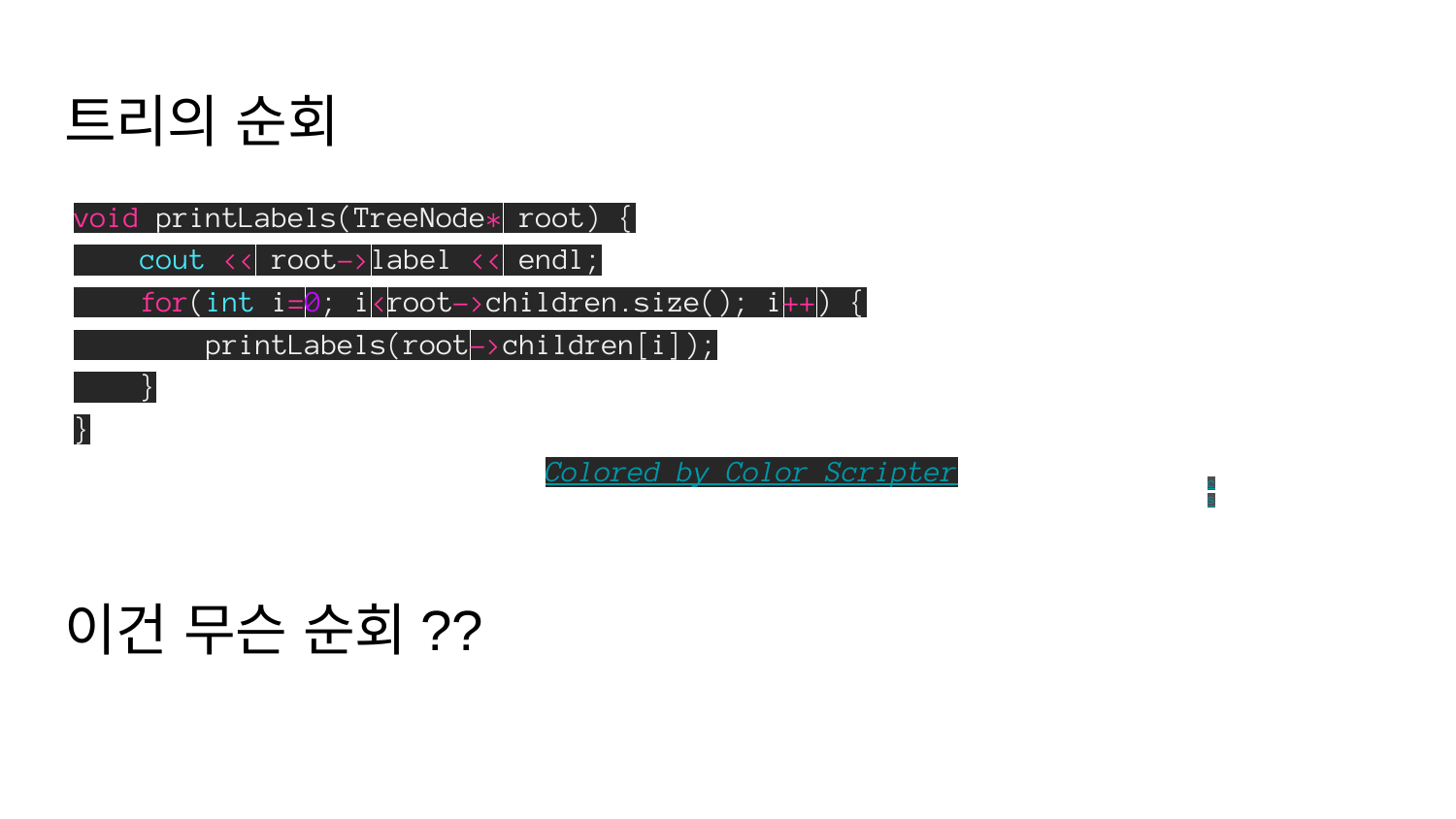

# 트리의 순회
| void printLabels(TreeNode\* root) { cout << root->label << endl; for(int i=0; i<root->children.size(); i++) { printLabels(root->children[i]); } } Colored by Color Scripter | cs |
| --- | --- |
이건 무슨 순회??